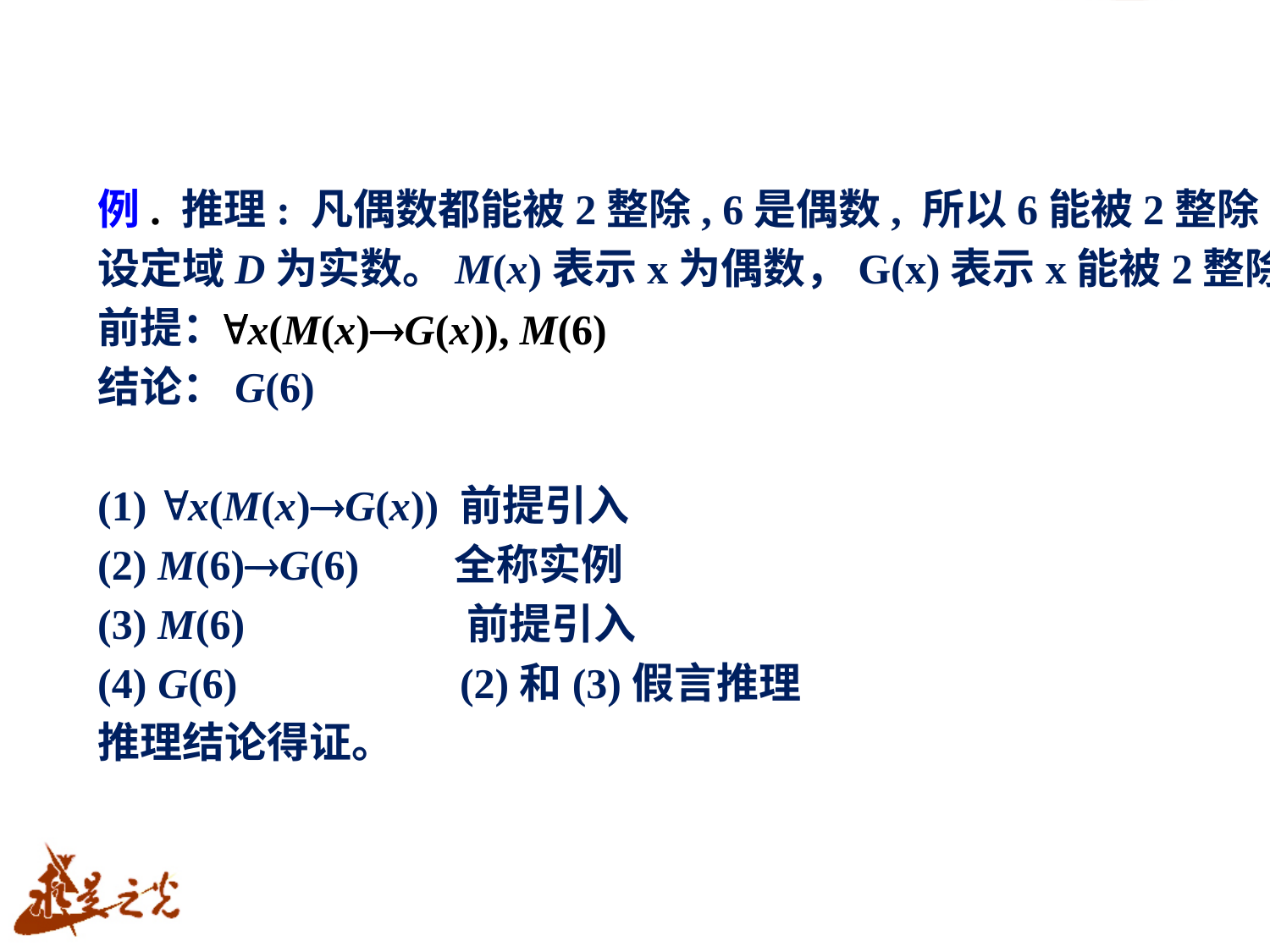

例. 推理: 凡偶数都能被2整除, 6是偶数, 所以6能被2整除.
设定域D为实数。M(x)表示x为偶数，G(x)表示x能被2整除。
前提：
结论：G(6)

(1) ∀x(M(x)→G(x)) 前提引入
(2) M(6)→G(6)        全称实例
(3) M(6)                    前提引入
(4) G(6)                     (2)和(3)假言推理
推理结论得证。
∀x(M(x)→G(x)), M(6)